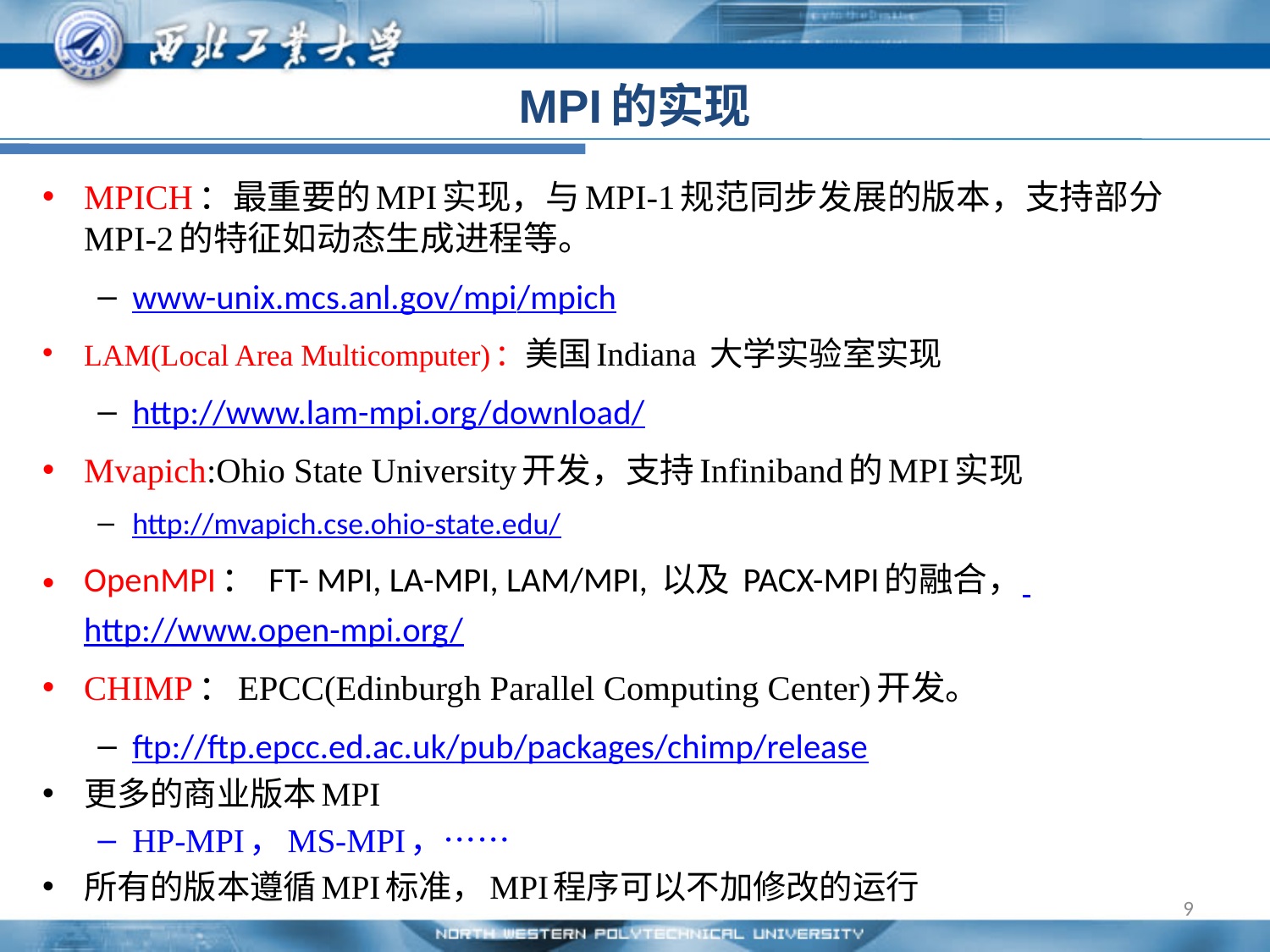

# MPI的实现
MPICH：最重要的MPI实现，与MPI-1规范同步发展的版本，支持部分MPI-2的特征如动态生成进程等。
www-unix.mcs.anl.gov/mpi/mpich
LAM(Local Area Multicomputer)：美国Indiana 大学实验室实现
http://www.lam-mpi.org/download/
Mvapich:Ohio State University开发，支持Infiniband的MPI实现
http://mvapich.cse.ohio-state.edu/
OpenMPI： FT- MPI, LA-MPI, LAM/MPI, 以及 PACX-MPI的融合， http://www.open-mpi.org/
CHIMP：EPCC(Edinburgh Parallel Computing Center)开发。
ftp://ftp.epcc.ed.ac.uk/pub/packages/chimp/release
更多的商业版本MPI
HP-MPI，MS-MPI，……
所有的版本遵循MPI标准，MPI程序可以不加修改的运行

9